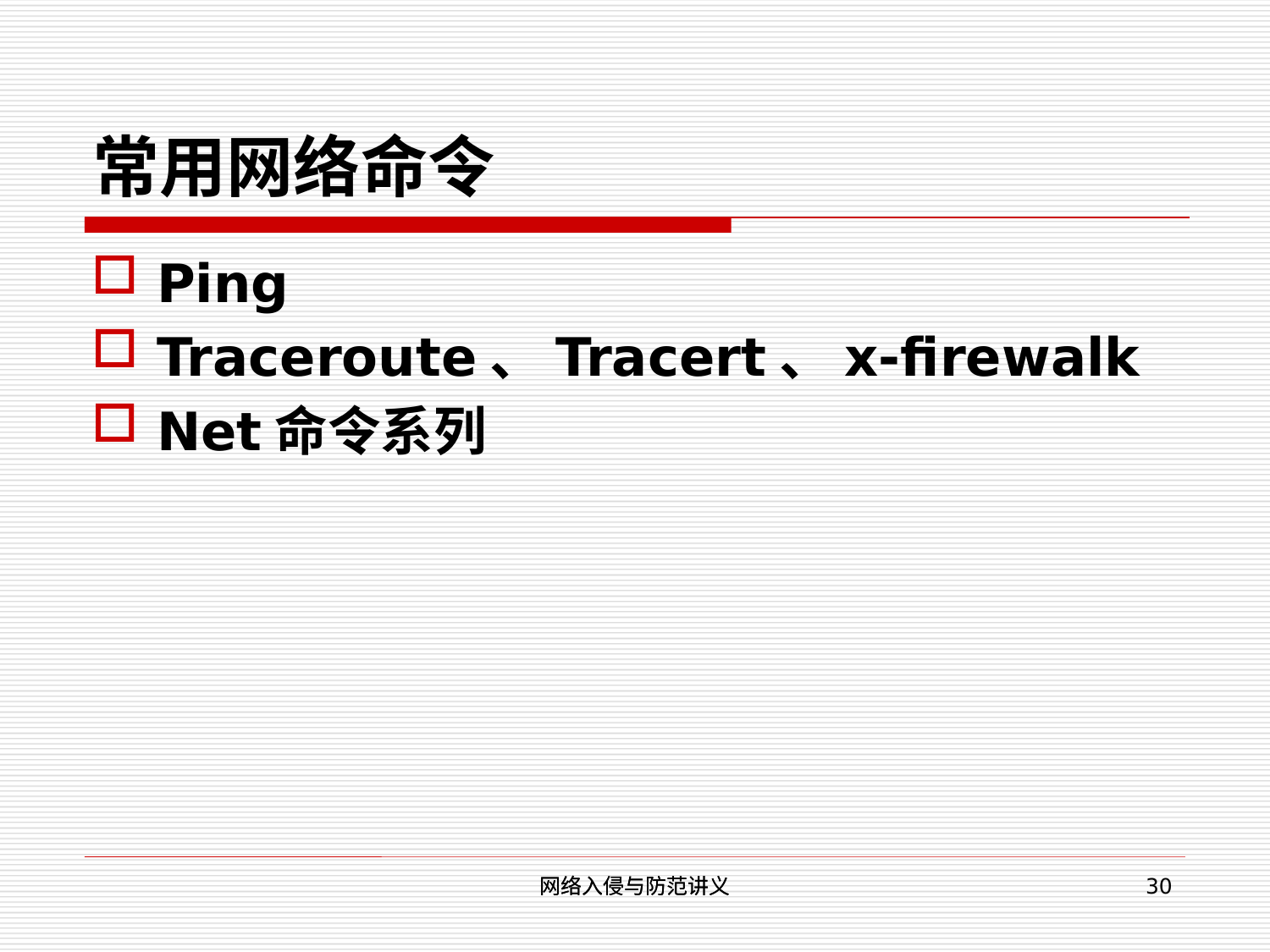

# 常用网络命令
Ping
Traceroute、Tracert、x-firewalk
Net命令系列

网络入侵与防范讲义
网络入侵与防范讲义
30
30